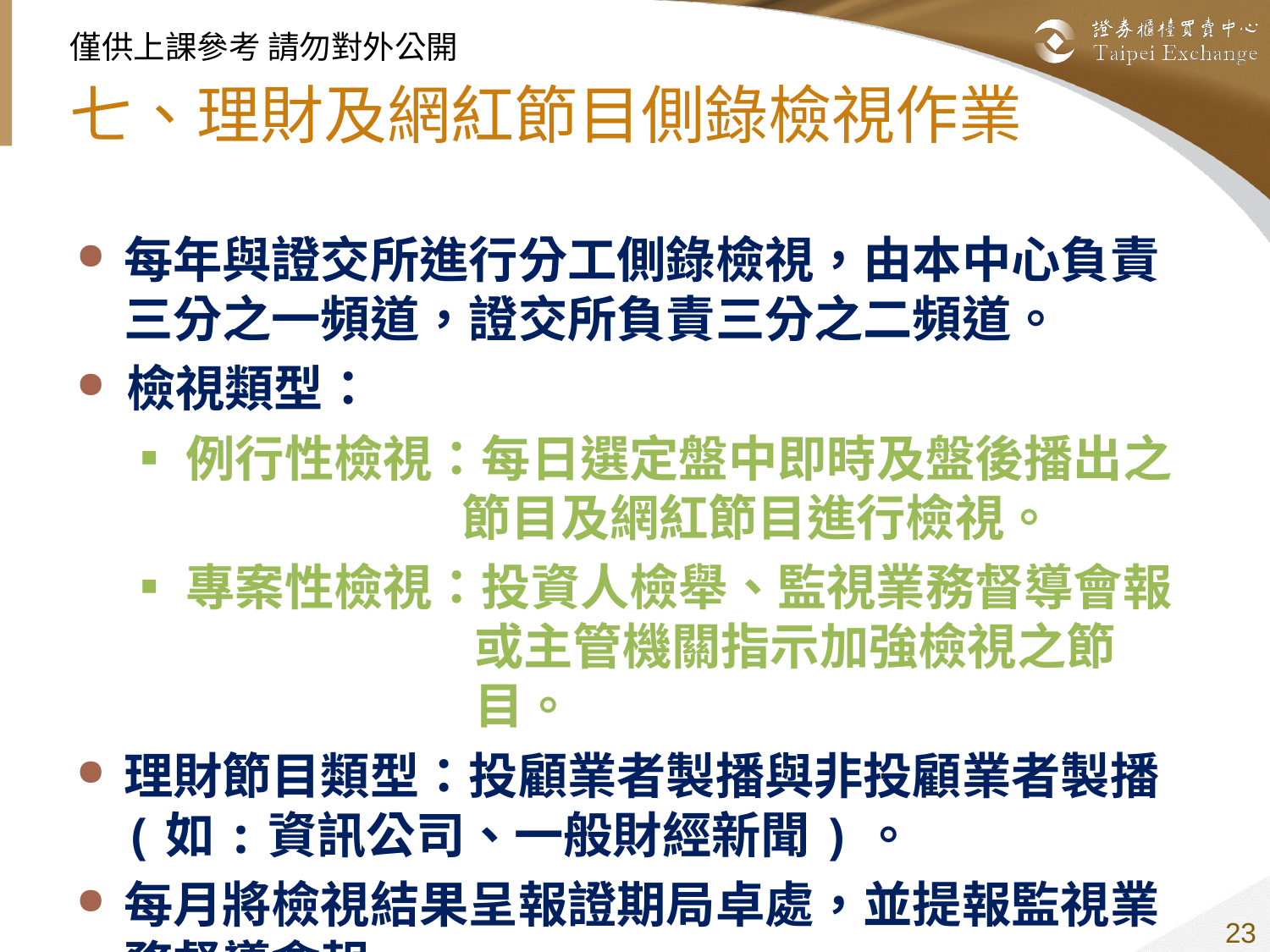

# 七、理財及網紅節目側錄檢視作業
每年與證交所進行分工側錄檢視，由本中心負責三分之一頻道，證交所負責三分之二頻道。
檢視類型：
　▪ 例行性檢視：每日選定盤中即時及盤後播出之節目及網紅節目進行檢視。
　▪ 專案性檢視：投資人檢舉、監視業務督導會報或主管機關指示加強檢視之節目。
理財節目類型：投顧業者製播與非投顧業者製播(如:資訊公司、一般財經新聞)。
每月將檢視結果呈報證期局卓處，並提報監視業務督導會報。